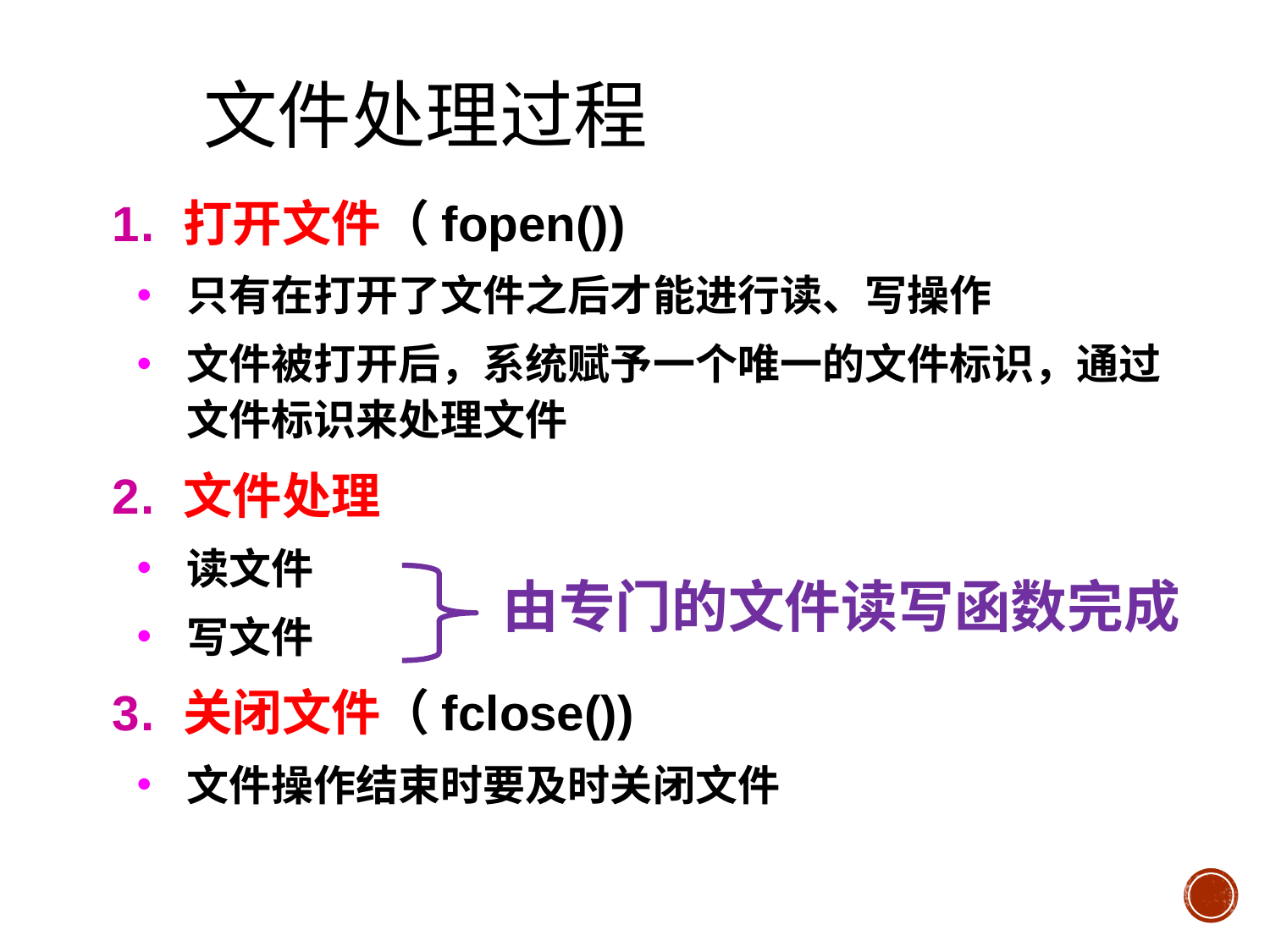

文件处理过程
打开文件（fopen())
只有在打开了文件之后才能进行读、写操作
文件被打开后，系统赋予一个唯一的文件标识，通过文件标识来处理文件
文件处理
读文件
写文件
关闭文件（fclose())
文件操作结束时要及时关闭文件

由专门的文件读写函数完成